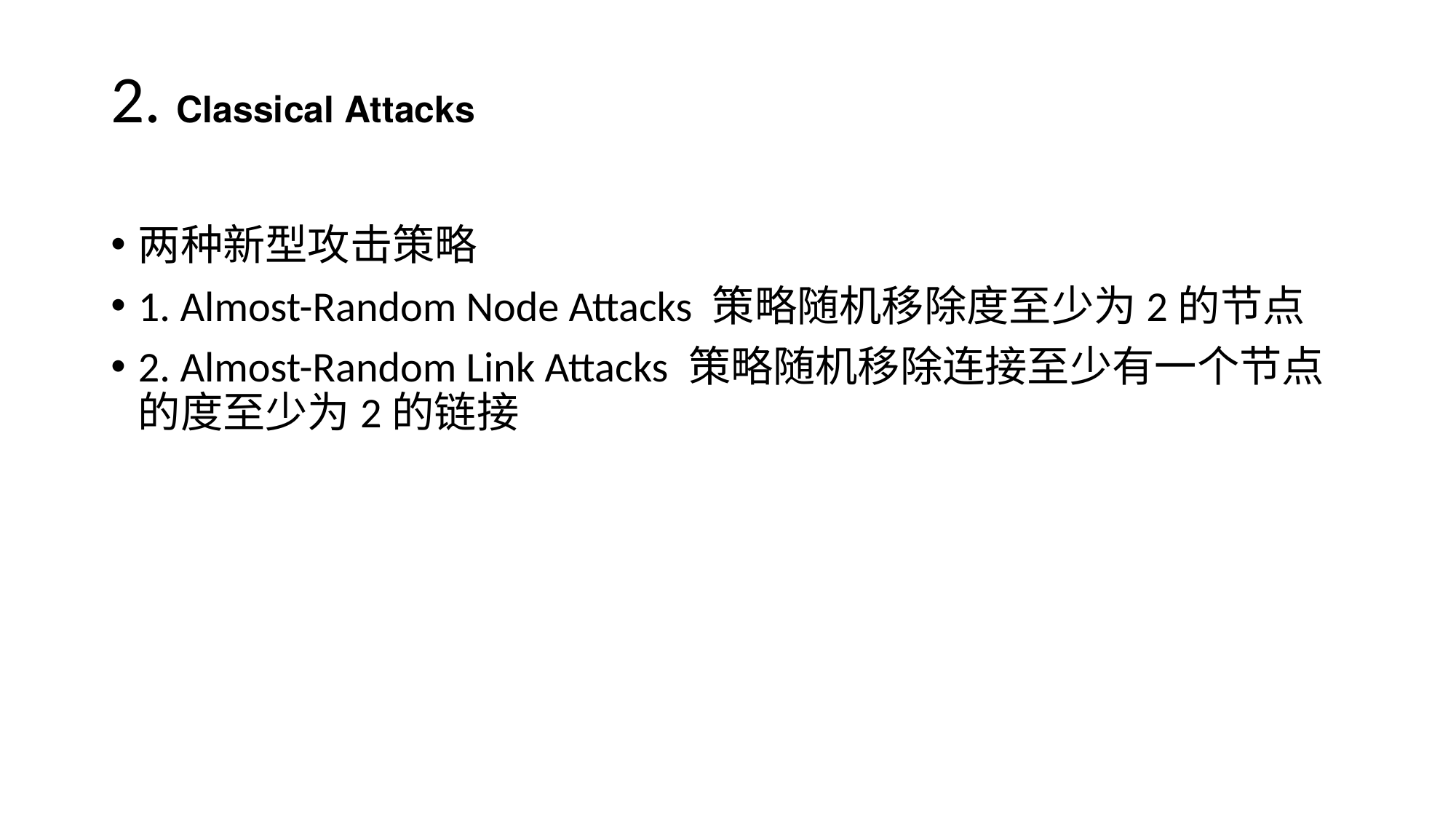

# 2. Classical Attacks
两种新型攻击策略
1. Almost-Random Node Attacks 策略随机移除度至少为2的节点
2. Almost-Random Link Attacks 策略随机移除连接至少有一个节点的度至少为2的链接